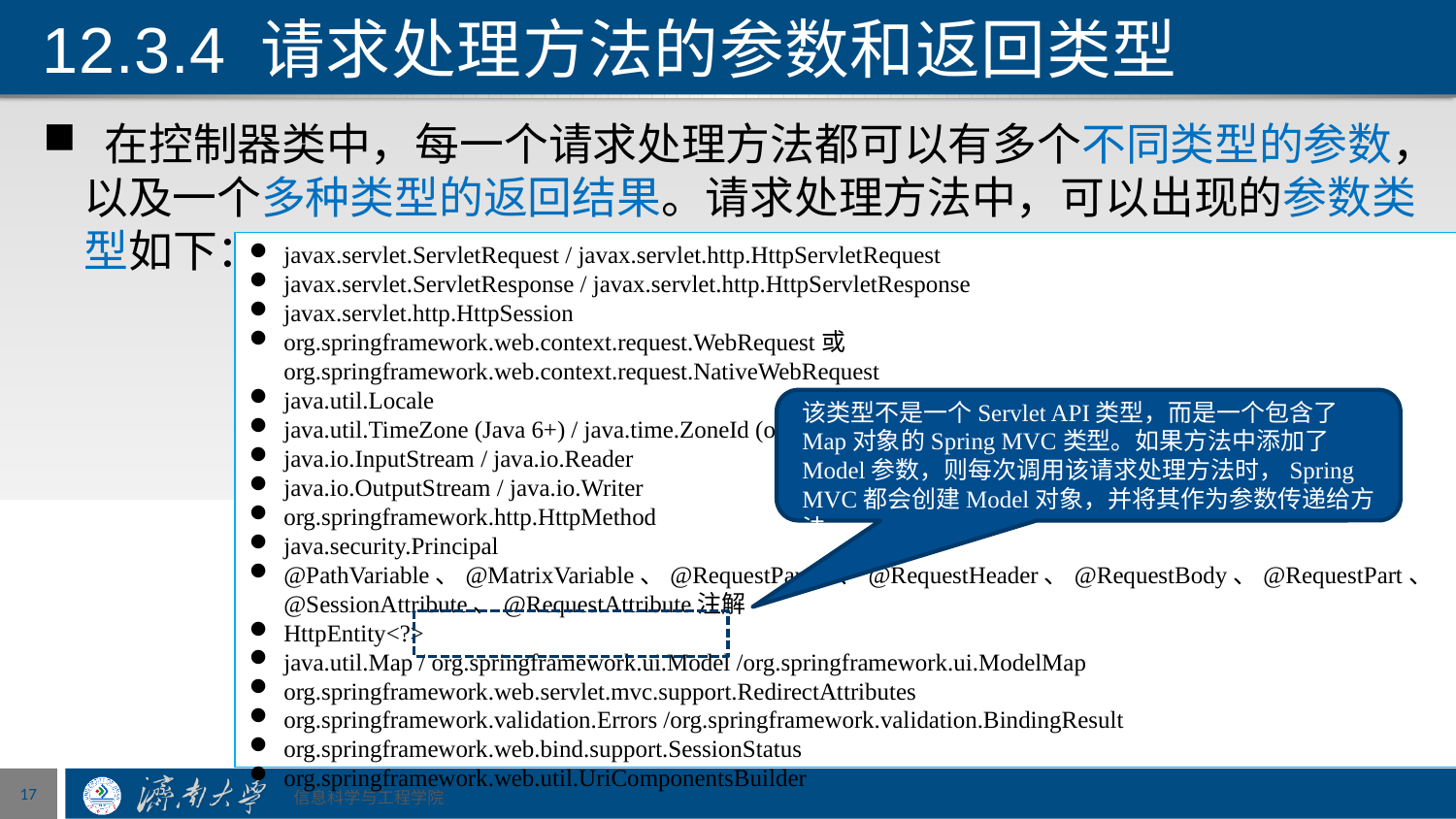

# 12.3.4 请求处理方法的参数和返回类型
 在控制器类中，每一个请求处理方法都可以有多个不同类型的参数，以及一个多种类型的返回结果。请求处理方法中，可以出现的参数类型如下：
javax.servlet.ServletRequest / javax.servlet.http.HttpServletRequest
javax.servlet.ServletResponse / javax.servlet.http.HttpServletResponse
javax.servlet.http.HttpSession
org.springframework.web.context.request.WebRequest或org.springframework.web.context.request.NativeWebRequest
java.util.Locale
java.util.TimeZone (Java 6+) / java.time.ZoneId (on Java 8)
java.io.InputStream / java.io.Reader
java.io.OutputStream / java.io.Writer
org.springframework.http.HttpMethod
java.security.Principal
@PathVariable、@MatrixVariable、@RequestParam、@RequestHeader、@RequestBody、@RequestPart、@SessionAttribute、@RequestAttribute注解
HttpEntity<?>
java.util.Map / org.springframework.ui.Model /org.springframework.ui.ModelMap
org.springframework.web.servlet.mvc.support.RedirectAttributes
org.springframework.validation.Errors /org.springframework.validation.BindingResult
org.springframework.web.bind.support.SessionStatus
org.springframework.web.util.UriComponentsBuilder

该类型不是一个Servlet API类型，而是一个包含了Map对象的Spring MVC类型。如果方法中添加了Model参数，则每次调用该请求处理方法时，Spring MVC都会创建Model对象，并将其作为参数传递给方法